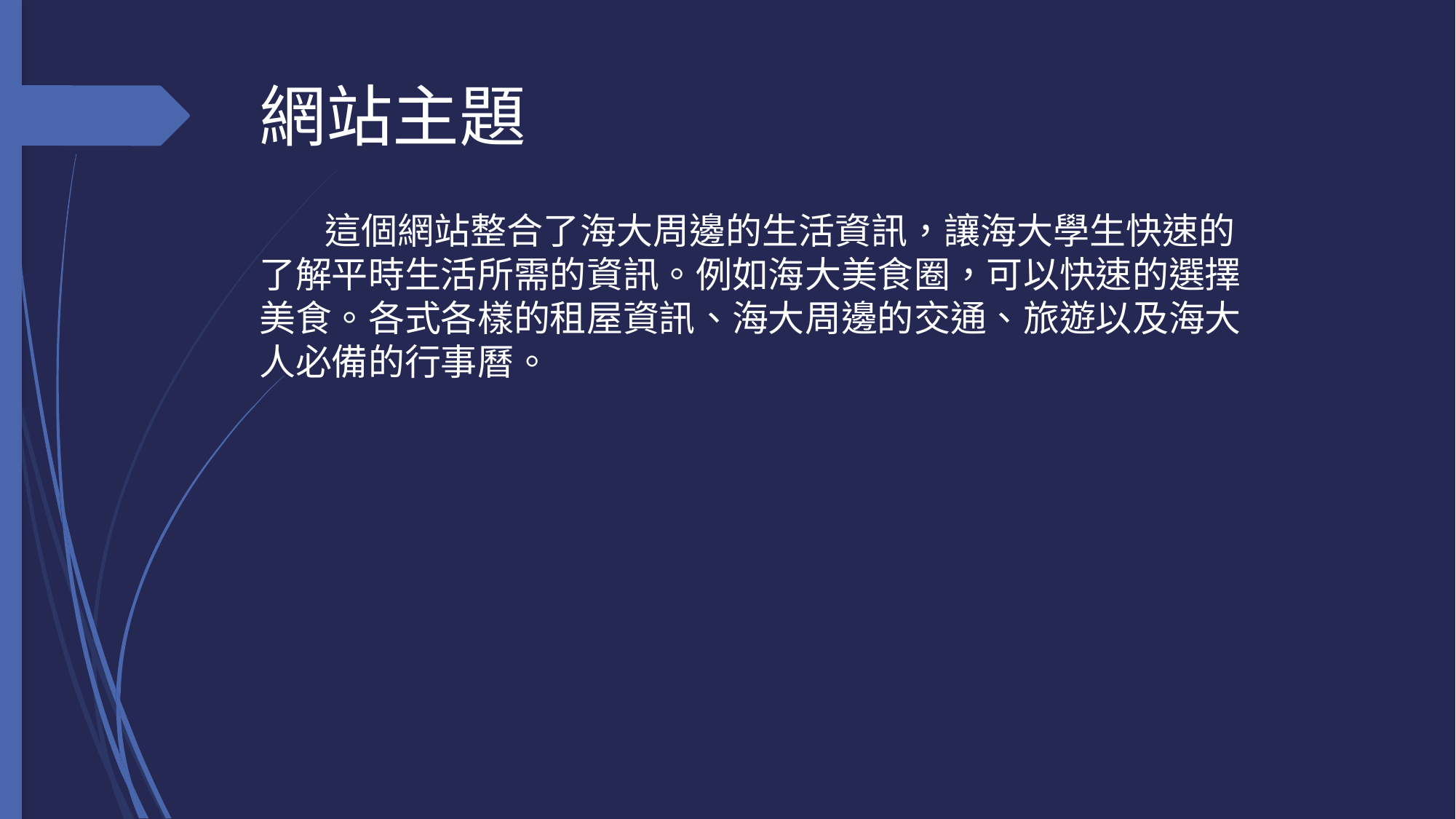

# 網站主題
       這個網站整合了海大周邊的生活資訊，讓海大學生快速的了解平時生活所需的資訊。例如海大美食圈，可以快速的選擇美食。各式各樣的租屋資訊、海大周邊的交通、旅遊以及海大人必備的行事曆。